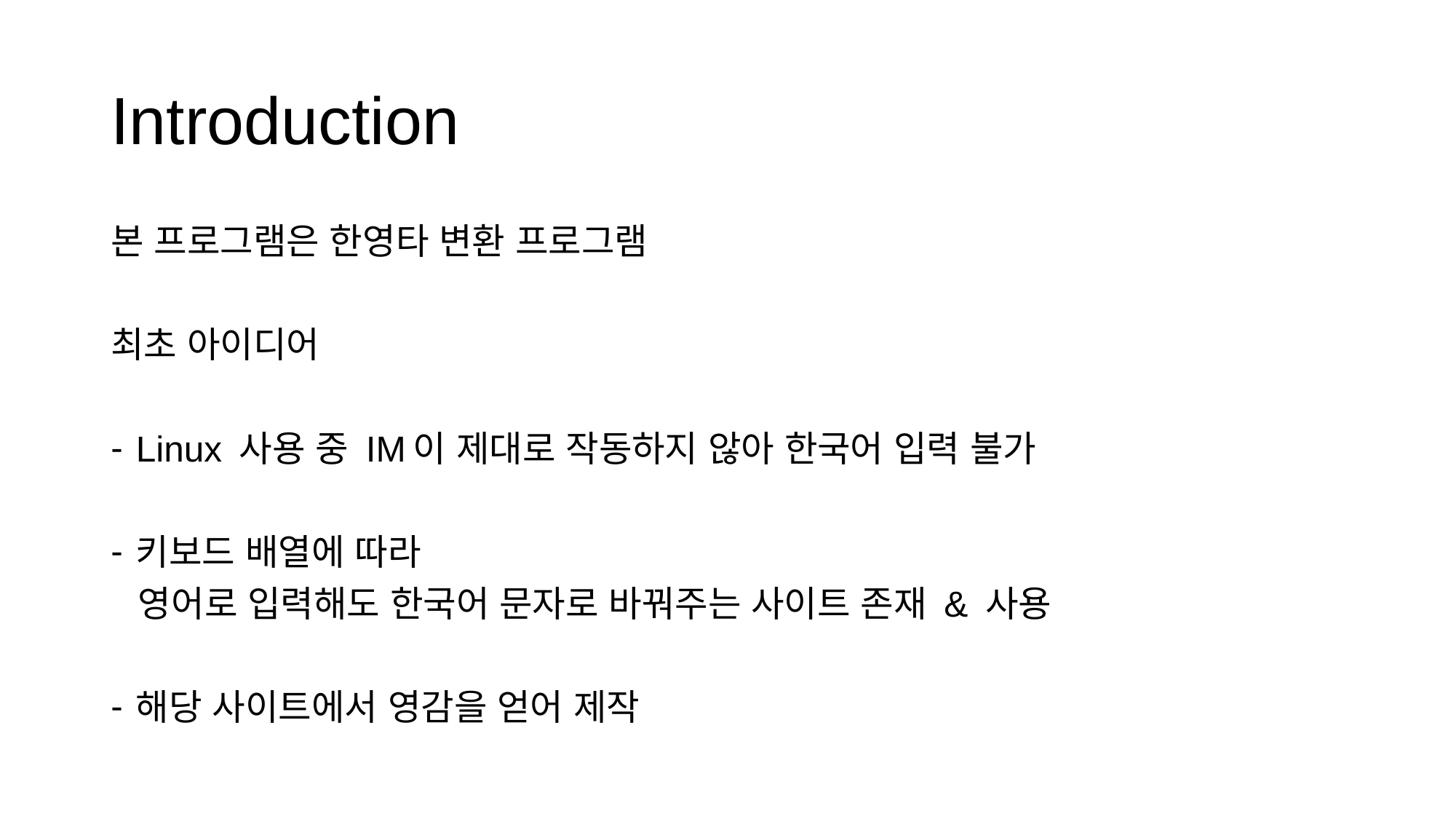

# Introduction
본 프로그램은 한영타 변환 프로그램

최초 아이디어

Linux 사용 중 IM이 제대로 작동하지 않아 한국어 입력 불가

키보드 배열에 따라
  영어로 입력해도 한국어 문자로 바꿔주는 사이트 존재 & 사용

해당 사이트에서 영감을 얻어 제작